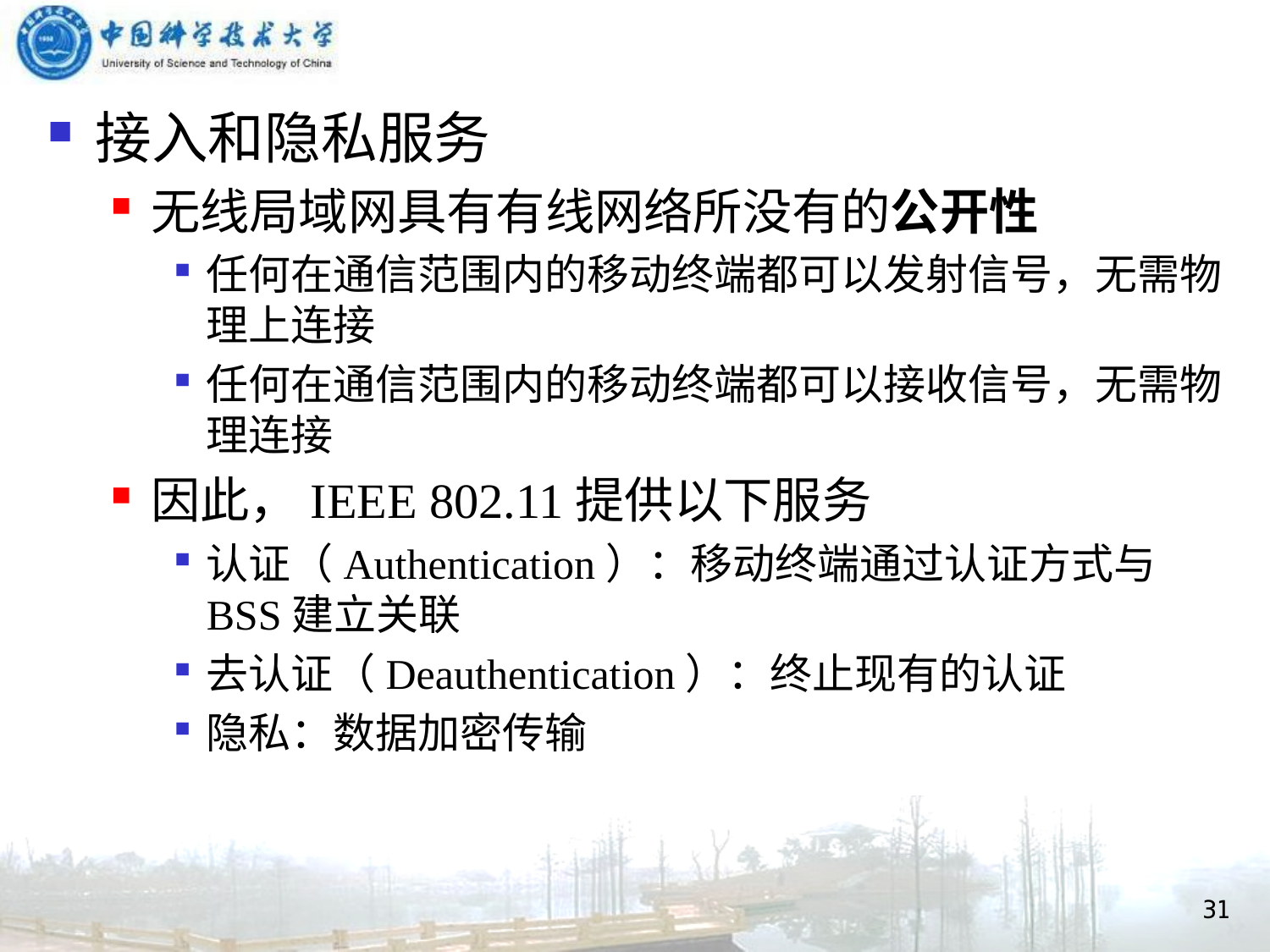

接入和隐私服务
无线局域网具有有线网络所没有的公开性
任何在通信范围内的移动终端都可以发射信号，无需物理上连接
任何在通信范围内的移动终端都可以接收信号，无需物理连接
因此，IEEE 802.11提供以下服务
认证（Authentication）：移动终端通过认证方式与BSS建立关联
去认证（Deauthentication）：终止现有的认证
隐私：数据加密传输

31